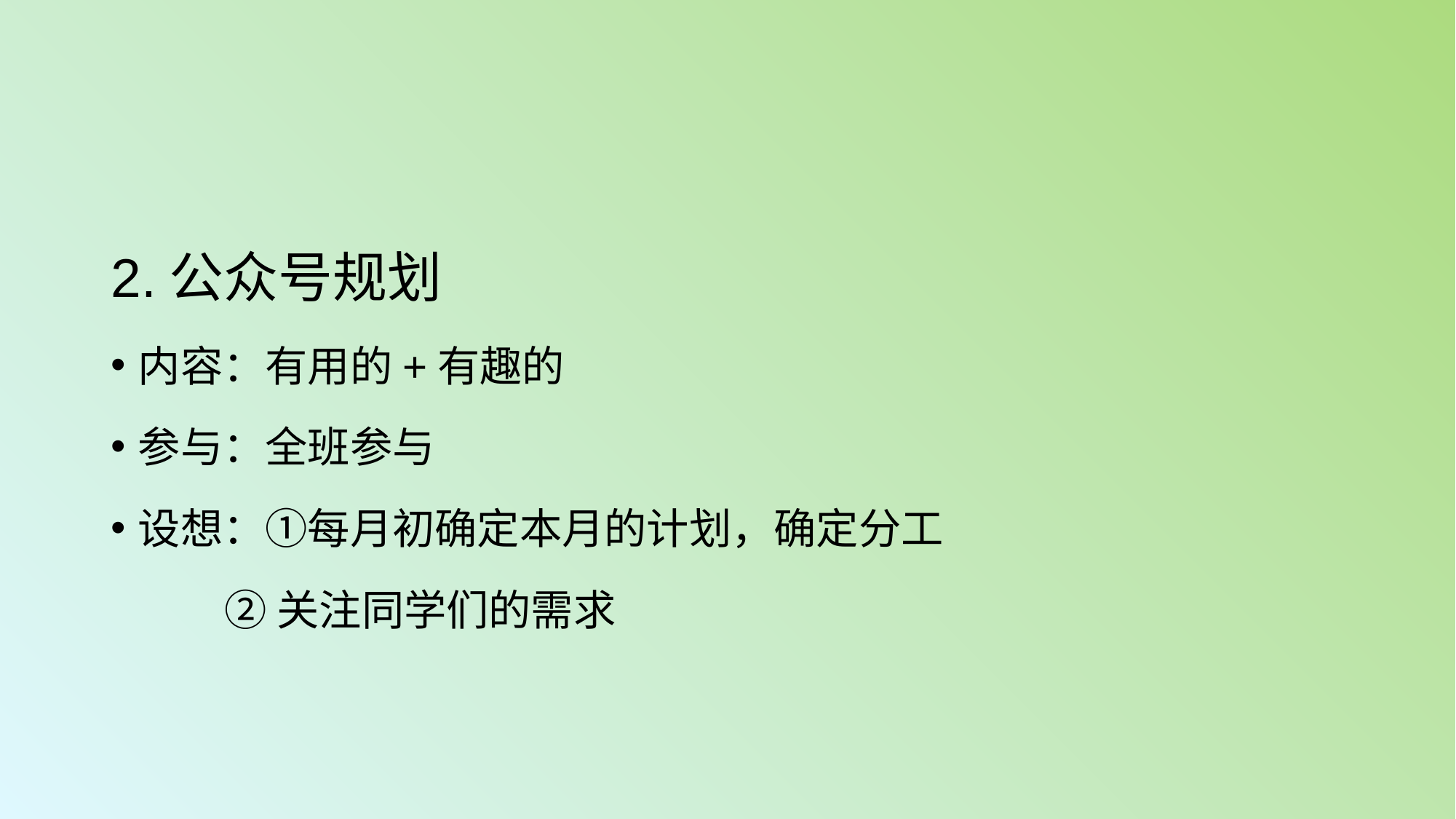

#

2.公众号规划
内容：有用的+有趣的
参与：全班参与
设想：①每月初确定本月的计划，确定分工
            ②关注同学们的需求